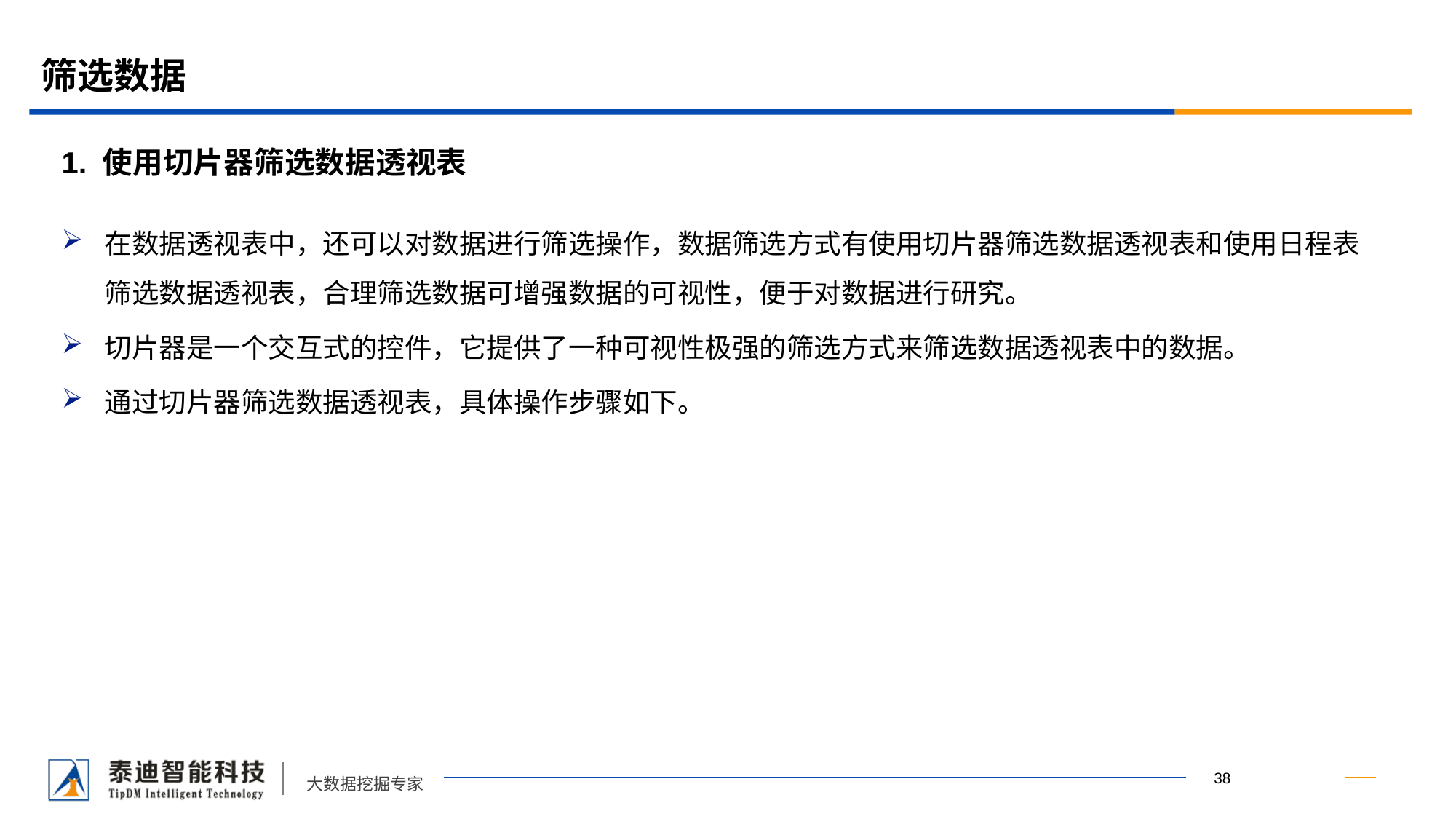

# 筛选数据
1. 使用切片器筛选数据透视表
在数据透视表中，还可以对数据进行筛选操作，数据筛选方式有使用切片器筛选数据透视表和使用日程表筛选数据透视表，合理筛选数据可增强数据的可视性，便于对数据进行研究。
切片器是一个交互式的控件，它提供了一种可视性极强的筛选方式来筛选数据透视表中的数据。
通过切片器筛选数据透视表，具体操作步骤如下。